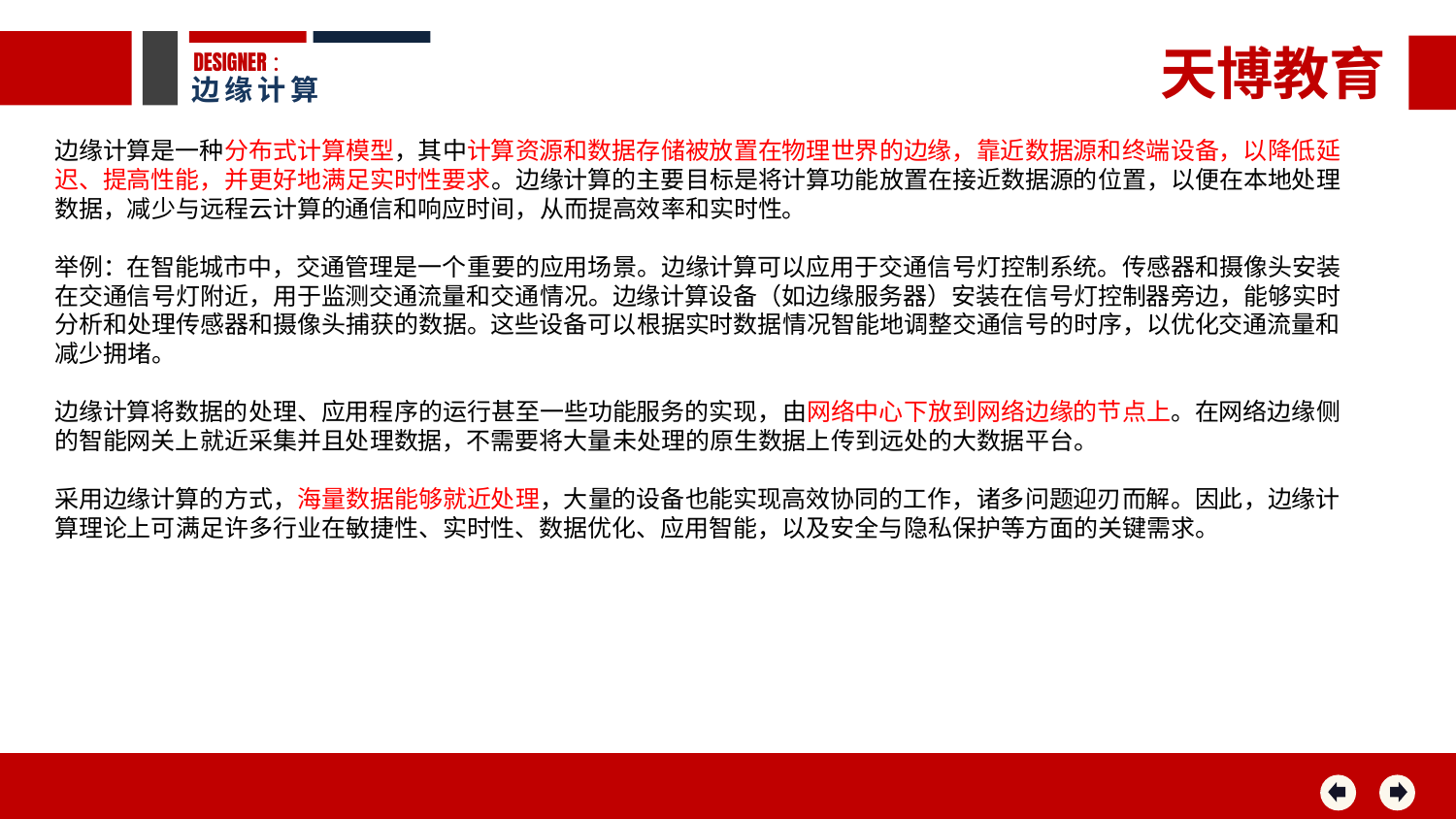

天博教育
DESIGNER：
边缘计算
边缘计算是一种分布式计算模型，其中计算资源和数据存储被放置在物理世界的边缘，靠近数据源和终端设备，以降低延迟、提高性能，并更好地满足实时性要求。边缘计算的主要目标是将计算功能放置在接近数据源的位置，以便在本地处理数据，减少与远程云计算的通信和响应时间，从而提高效率和实时性。

举例：在智能城市中，交通管理是一个重要的应用场景。边缘计算可以应用于交通信号灯控制系统。传感器和摄像头安装在交通信号灯附近，用于监测交通流量和交通情况。边缘计算设备（如边缘服务器）安装在信号灯控制器旁边，能够实时分析和处理传感器和摄像头捕获的数据。这些设备可以根据实时数据情况智能地调整交通信号的时序，以优化交通流量和减少拥堵。

边缘计算将数据的处理、应用程序的运行甚至一些功能服务的实现，由网络中心下放到网络边缘的节点上。在网络边缘侧的智能网关上就近采集并且处理数据，不需要将大量未处理的原生数据上传到远处的大数据平台。

采用边缘计算的方式，海量数据能够就近处理，大量的设备也能实现高效协同的工作，诸多问题迎刃而解。因此，边缘计算理论上可满足许多行业在敏捷性、实时性、数据优化、应用智能，以及安全与隐私保护等方面的关键需求。